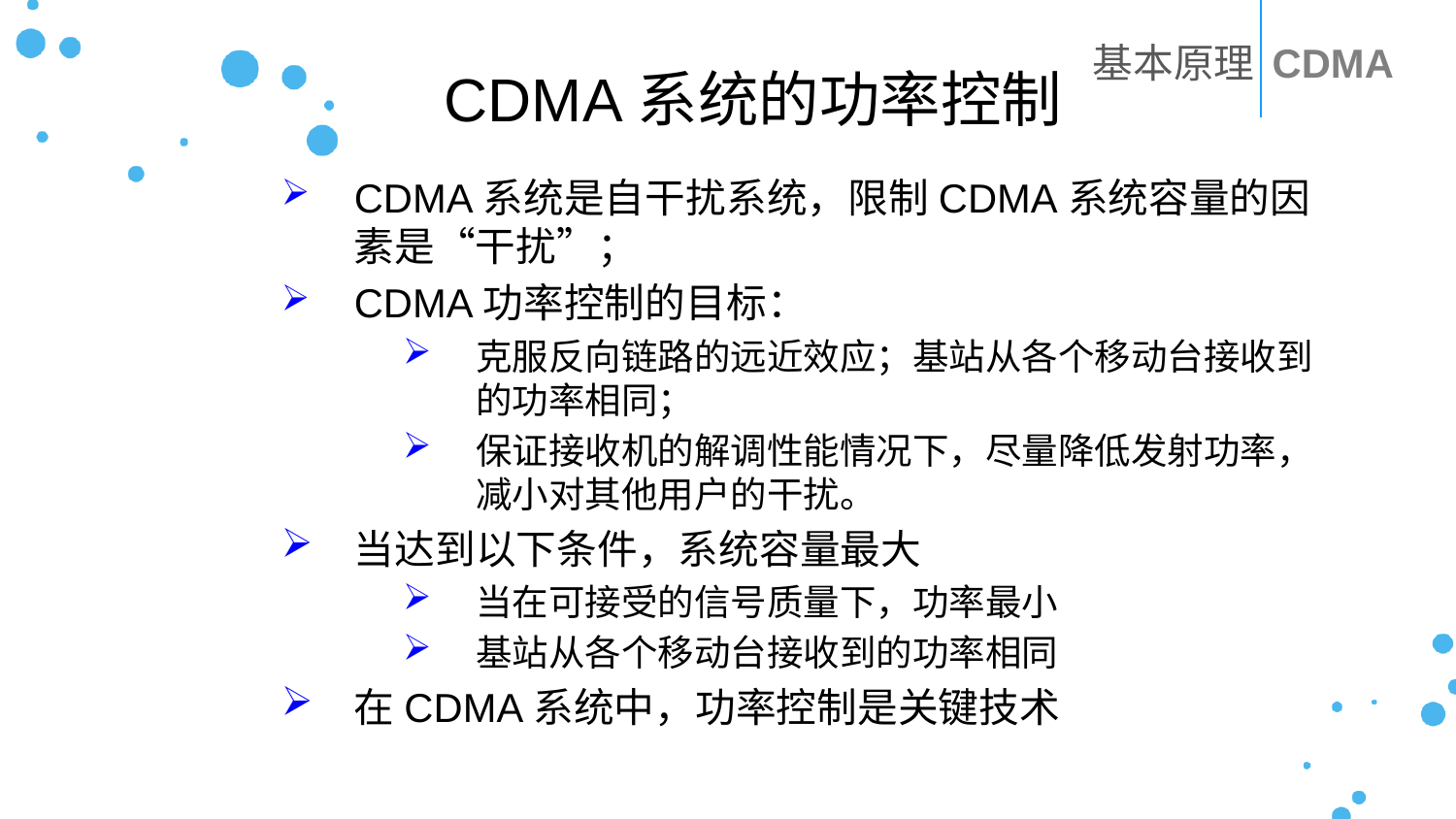

基本原理
CDMA
CDMA系统的功率控制
CDMA系统是自干扰系统，限制CDMA系统容量的因素是“干扰”；
CDMA功率控制的目标：
克服反向链路的远近效应；基站从各个移动台接收到的功率相同；
保证接收机的解调性能情况下，尽量降低发射功率，减小对其他用户的干扰。
当达到以下条件，系统容量最大
当在可接受的信号质量下，功率最小
基站从各个移动台接收到的功率相同
在CDMA系统中，功率控制是关键技术
PPT模板下载：www.1ppt.com/moban/     行业PPT模板：www.1ppt.com/hangye/
节日PPT模板：www.1ppt.com/jieri/           PPT素材下载：www.1ppt.com/sucai/
PPT背景图片：www.1ppt.com/beijing/      PPT图表下载：www.1ppt.com/tubiao/
优秀PPT下载：www.1ppt.com/xiazai/        PPT教程： www.1ppt.com/powerpoint/
Word教程： www.1ppt.com/word/              Excel教程：www.1ppt.com/excel/
资料下载：www.1ppt.com/ziliao/                PPT课件下载：www.1ppt.com/kejian/
范文下载：www.1ppt.com/fanwen/             试卷下载：www.1ppt.com/shiti/
教案下载：www.1ppt.com/jiaoan/        PPT论坛：www.1ppt.cn